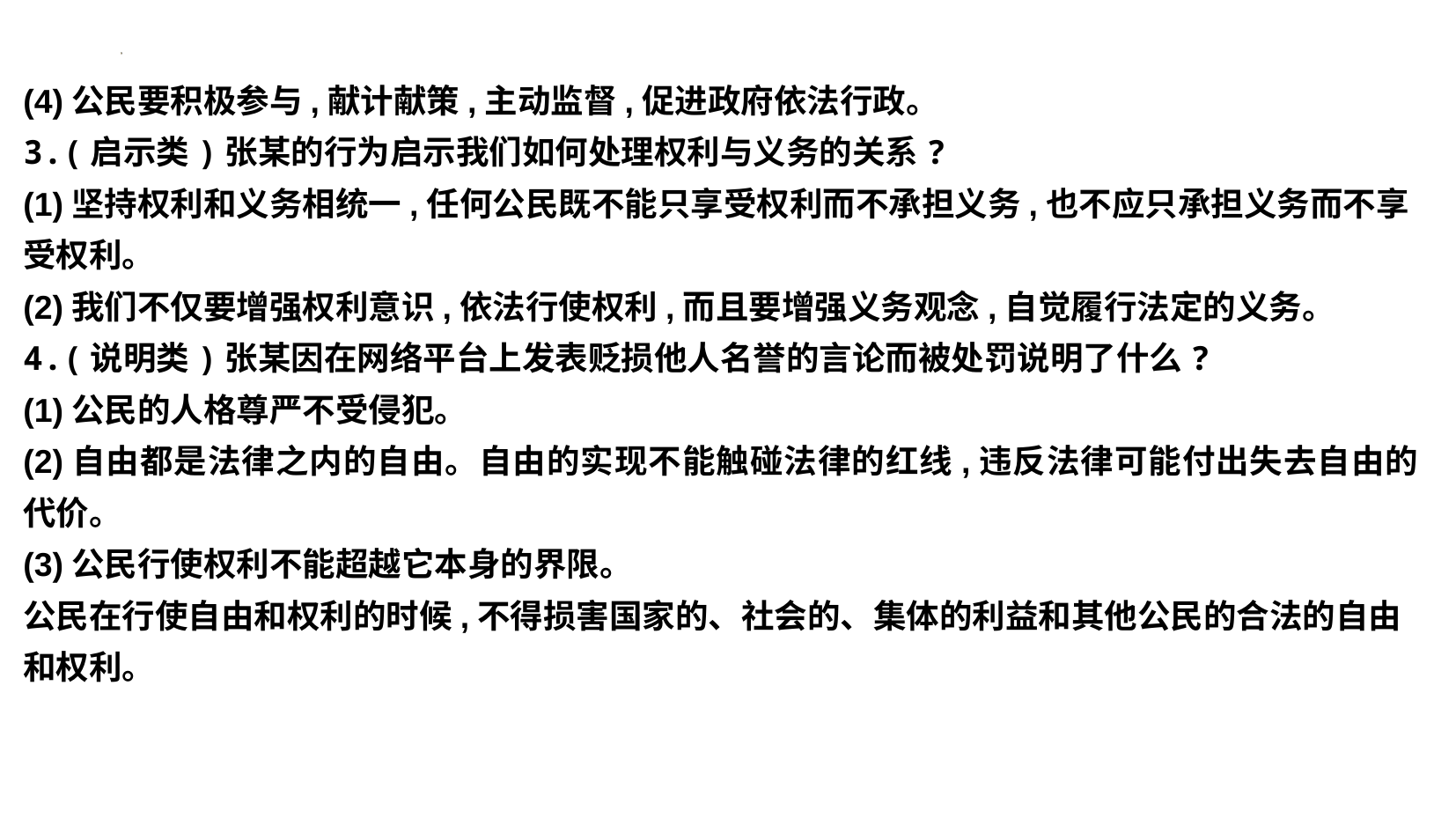

(4)公民要积极参与,献计献策,主动监督,促进政府依法行政。
3.(启示类)张某的行为启示我们如何处理权利与义务的关系?
(1)坚持权利和义务相统一,任何公民既不能只享受权利而不承担义务,也不应只承担义务而不享受权利。
(2)我们不仅要增强权利意识,依法行使权利,而且要增强义务观念,自觉履行法定的义务。
4.(说明类)张某因在网络平台上发表贬损他人名誉的言论而被处罚说明了什么?
(1)公民的人格尊严不受侵犯。
(2)自由都是法律之内的自由。自由的实现不能触碰法律的红线,违反法律可能付出失去自由的  代价。
(3)公民行使权利不能超越它本身的界限。
公民在行使自由和权利的时候,不得损害国家的、社会的、集体的利益和其他公民的合法的自由和权利。